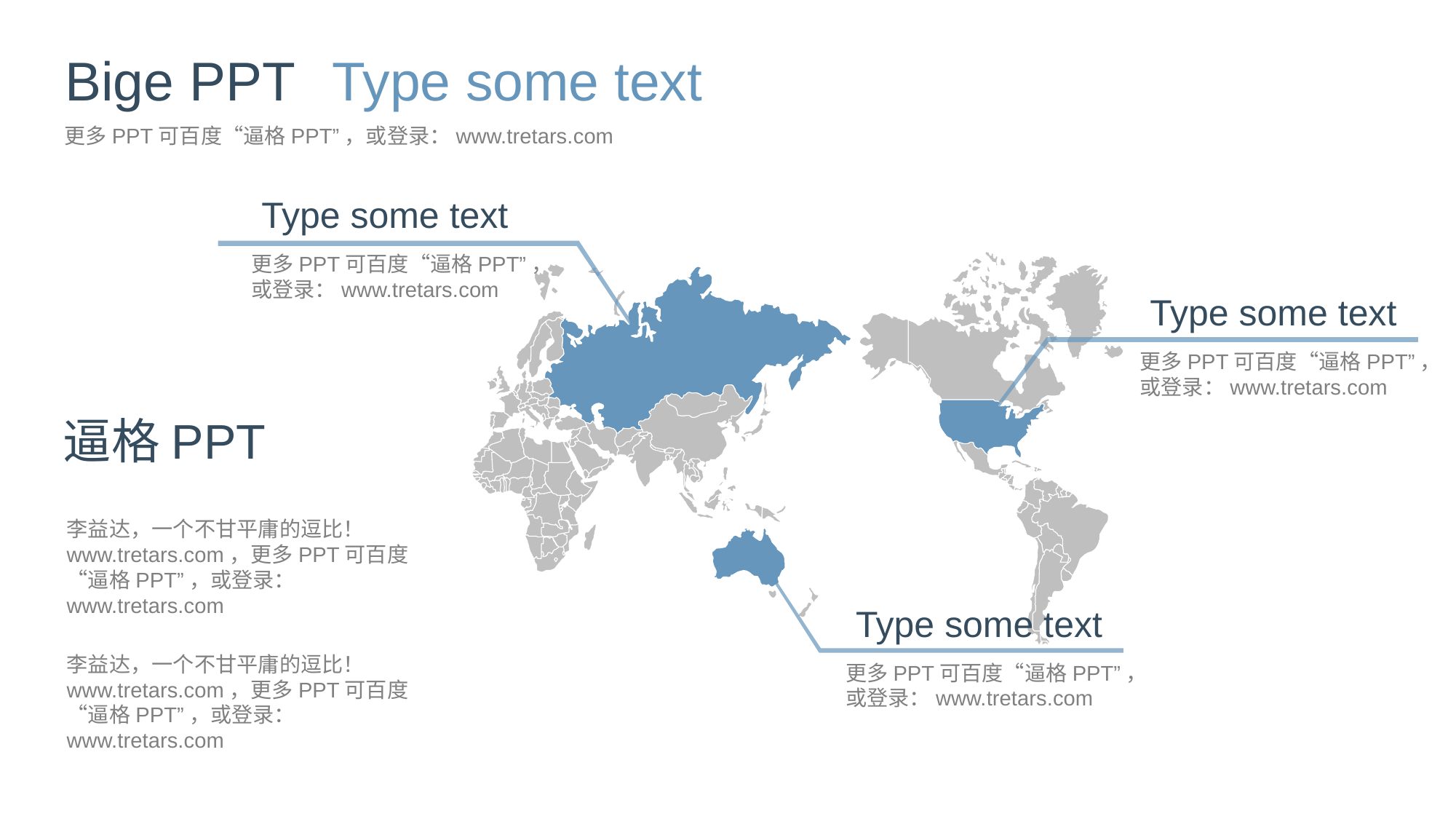

Bige PPT
Type some text
更多PPT可百度“逼格PPT”，或登录：www.tretars.com
Type some text

更多PPT可百度“逼格PPT”，或登录：www.tretars.com

Type some text

更多PPT可百度“逼格PPT”，或登录：www.tretars.com
逼格PPT
李益达，一个不甘平庸的逗比！www.tretars.com，更多PPT可百度“逼格PPT”，或登录：www.tretars.com

Type some text
李益达，一个不甘平庸的逗比！www.tretars.com，更多PPT可百度“逼格PPT”，或登录：www.tretars.com
更多PPT可百度“逼格PPT”，或登录：www.tretars.com